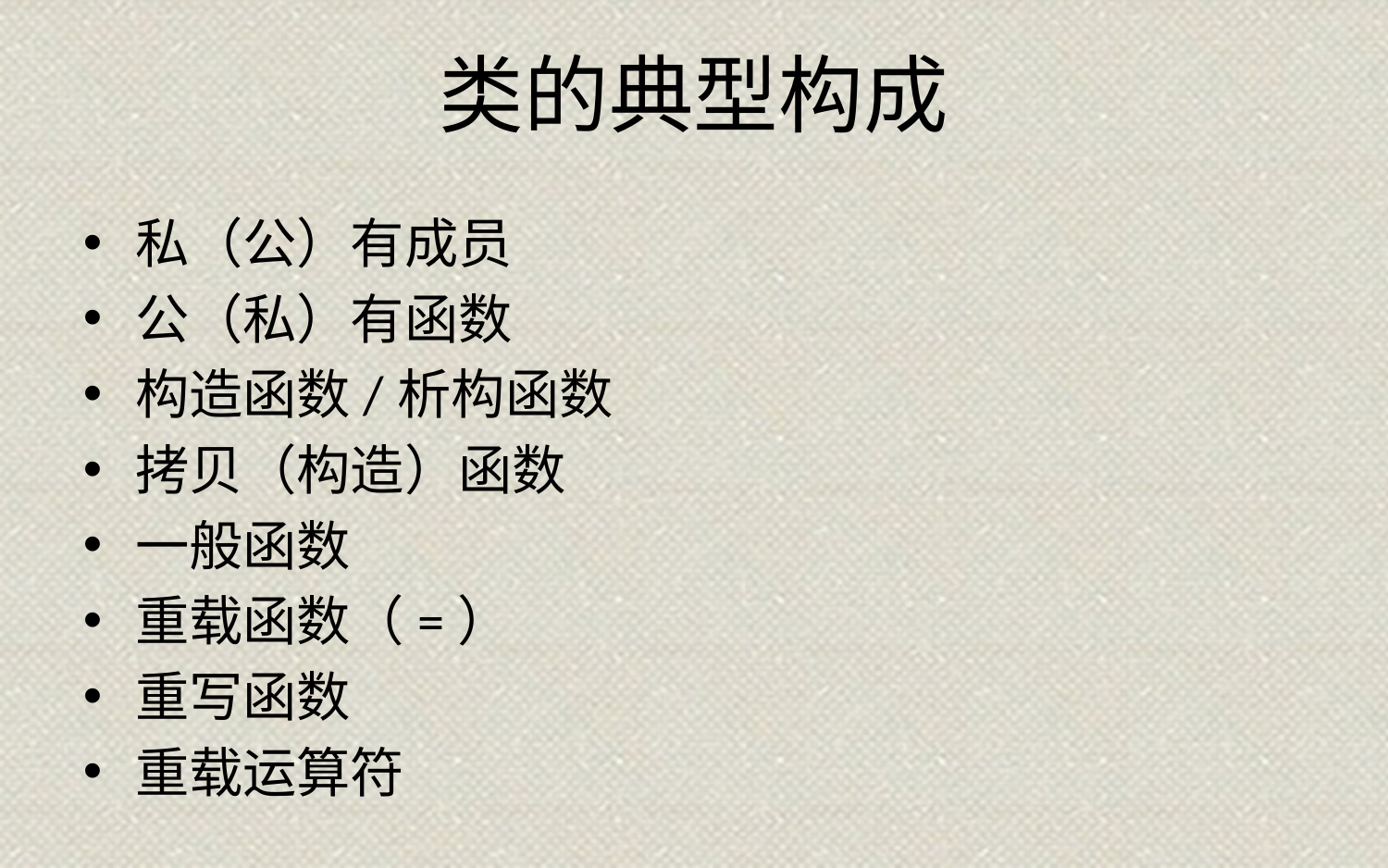

# 类的典型构成
私（公）有成员
公（私）有函数
构造函数/析构函数
拷贝（构造）函数
一般函数
重载函数（=）
重写函数
重载运算符